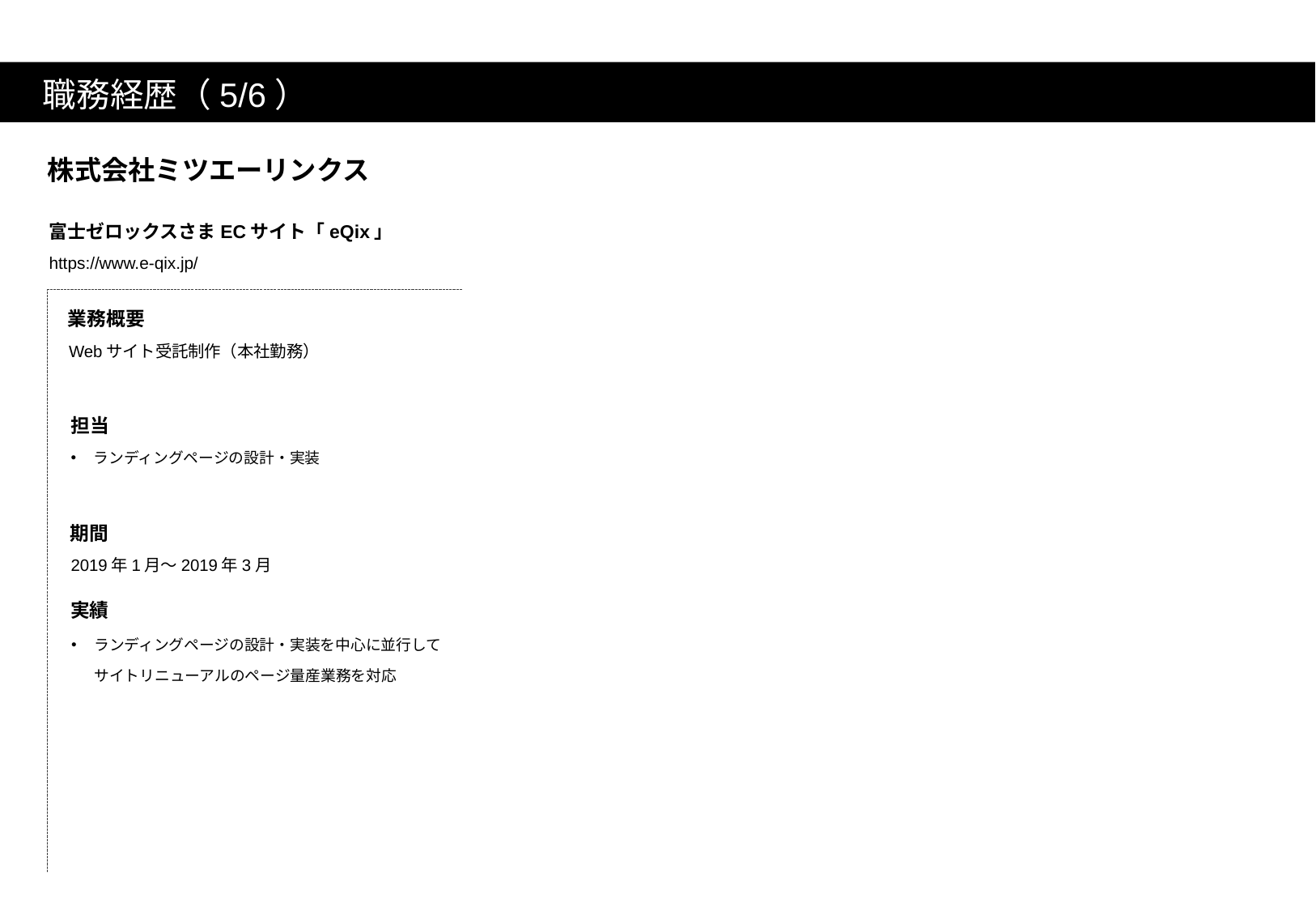

職務経歴（5/6）
株式会社ミツエーリンクス
富士ゼロックスさまECサイト「eQix」 https://www.e-qix.jp/

業務概要
Webサイト受託制作（本社勤務）
担当
ランディングページの設計・実装
期間
2019年1月～2019年3月
実績
ランディングページの設計・実装を中心に並行して
サイトリニューアルのページ量産業務を対応